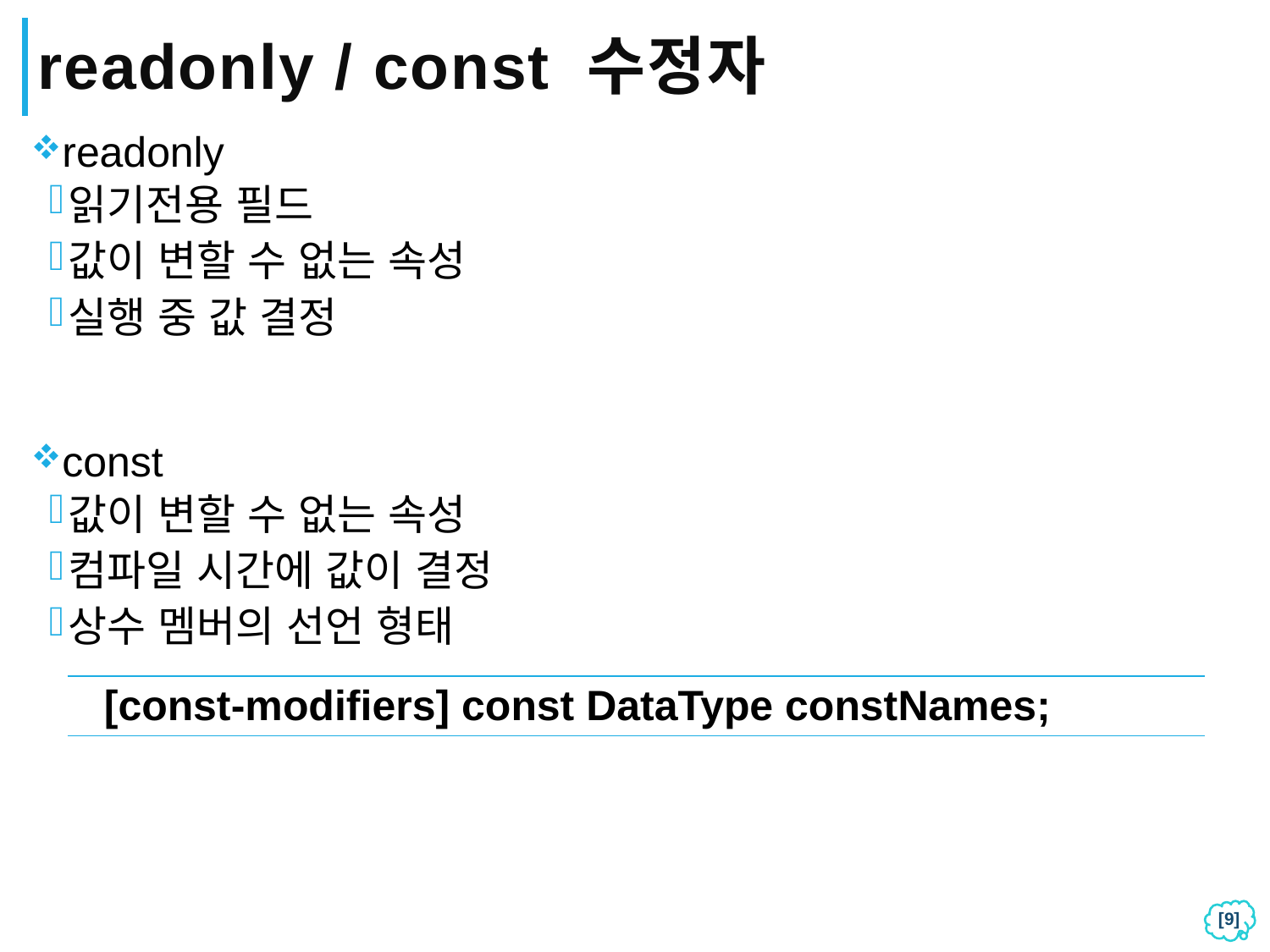

# readonly / const 수정자
readonly
읽기전용 필드
값이 변할 수 없는 속성
실행 중 값 결정

const
값이 변할 수 없는 속성
컴파일 시간에 값이 결정
상수 멤버의 선언 형태

| [const-modifiers] const DataType constNames; |
| --- |
[9]